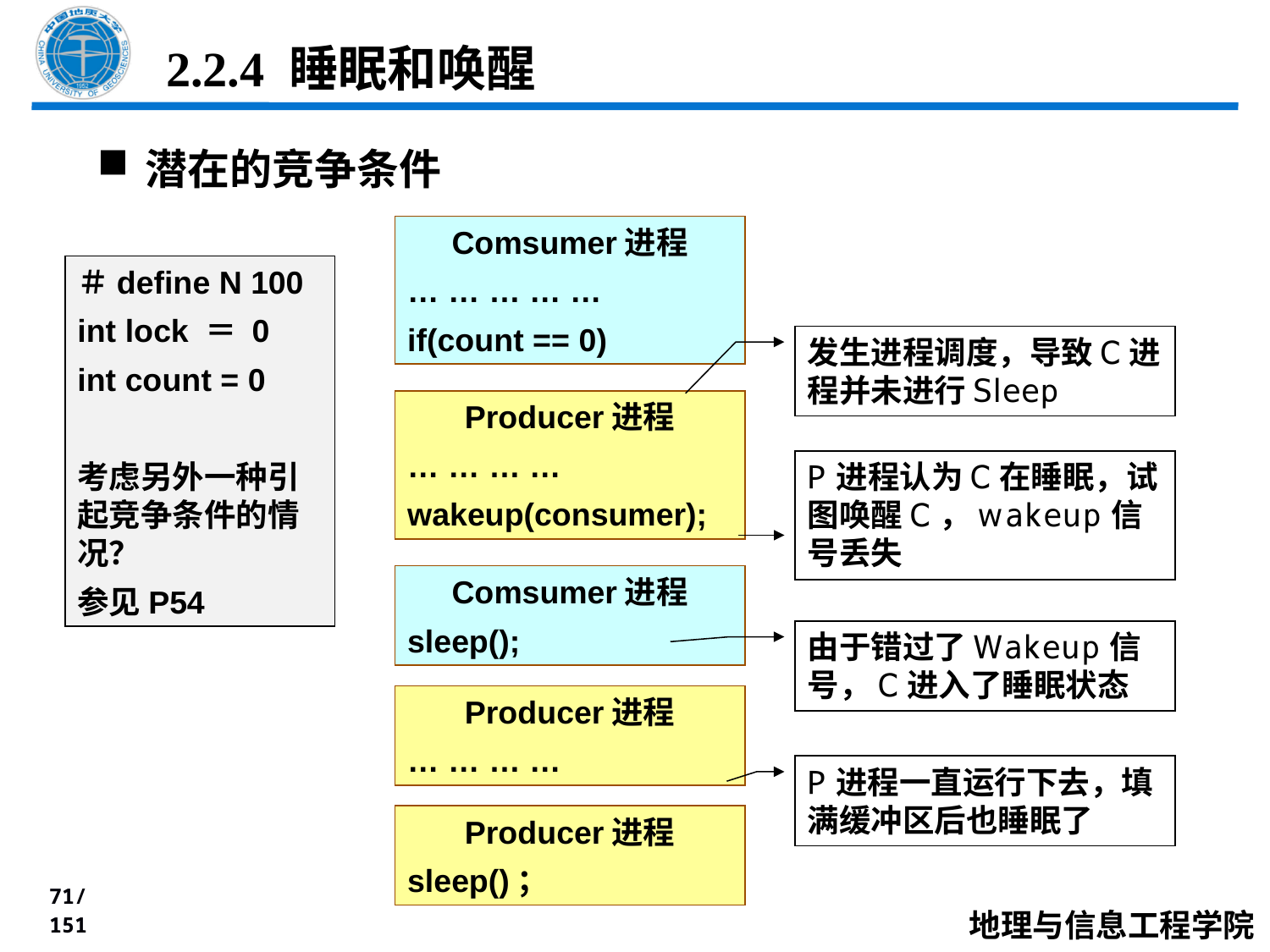

2.2.4 睡眠和唤醒
潜在的竞争条件
Comsumer进程
… … … … …
if(count == 0)
＃define N 100
int lock ＝ 0
int count = 0

考虑另外一种引起竞争条件的情况？
参见P54
发生进程调度，导致C进程并未进行Sleep
Producer进程
… … … …
wakeup(consumer);
P进程认为C在睡眠，试图唤醒C，wakeup信号丢失
Comsumer进程
sleep();
由于错过了Wakeup信号，C进入了睡眠状态
Producer进程
… … … …
P进程一直运行下去，填满缓冲区后也睡眠了
Producer进程
sleep()；